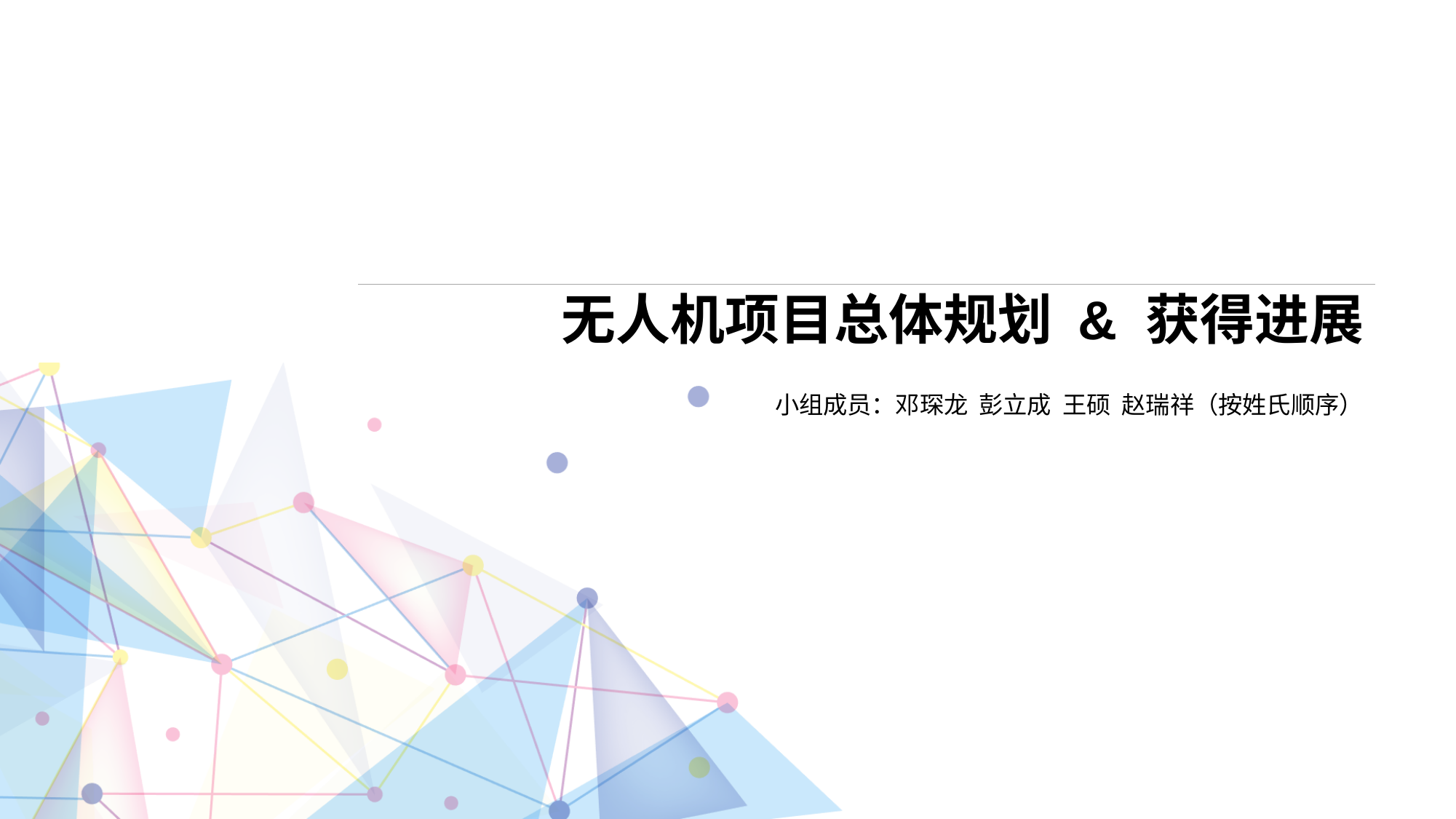

# 无人机项目总体规划 & 获得进展
小组成员：邓琛龙  彭立成  王硕  赵瑞祥（按姓氏顺序）